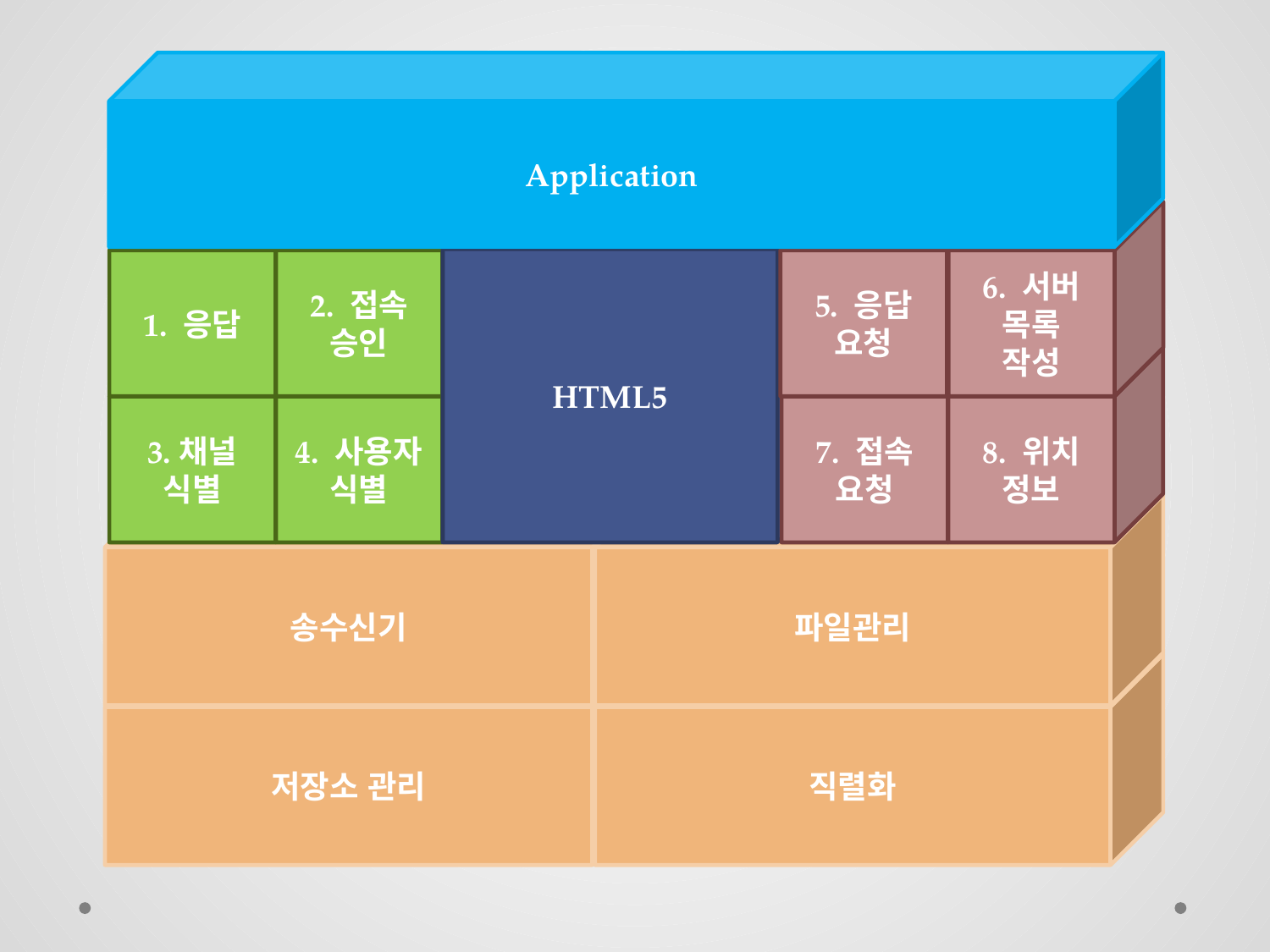

Application
HTML5
6. 서버
목록
작성
5. 응답
요청
2. 접속
승인
1. 응답
8. 위치
정보
7. 접속
요청
4. 사용자
식별
3.채널
식별
송수신기
파일관리
저장소 관리
직렬화